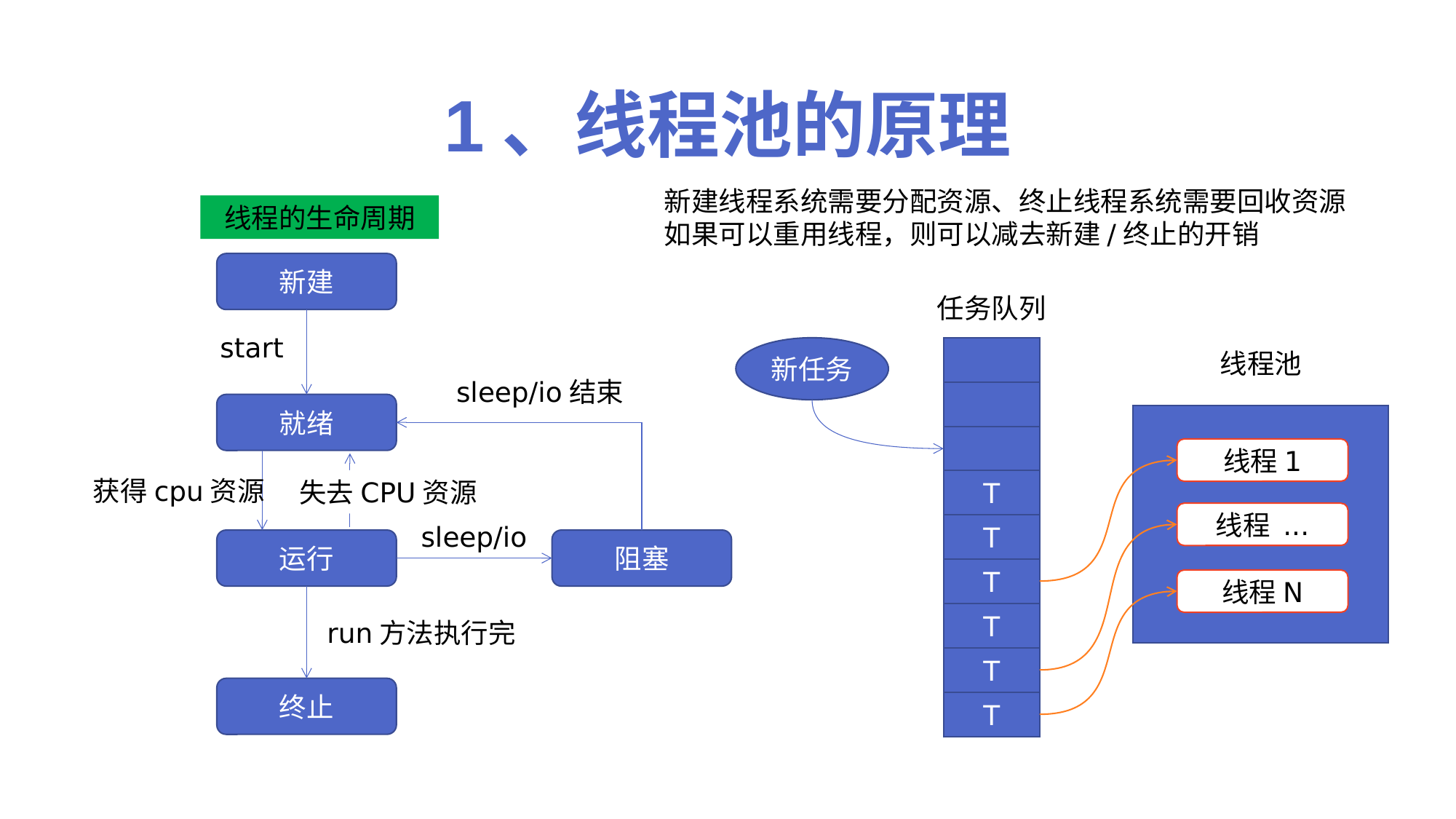

1、线程池的原理
新建线程系统需要分配资源、终止线程系统需要回收资源
如果可以重用线程，则可以减去新建/终止的开销
线程的生命周期
新建
任务队列
新任务

线程池

线程1
T
线程 ...
T
T
线程N
T
T
T
start
sleep/io结束
就绪
获得cpu资源
失去CPU资源
sleep/io
运行
阻塞
run方法执行完
终止